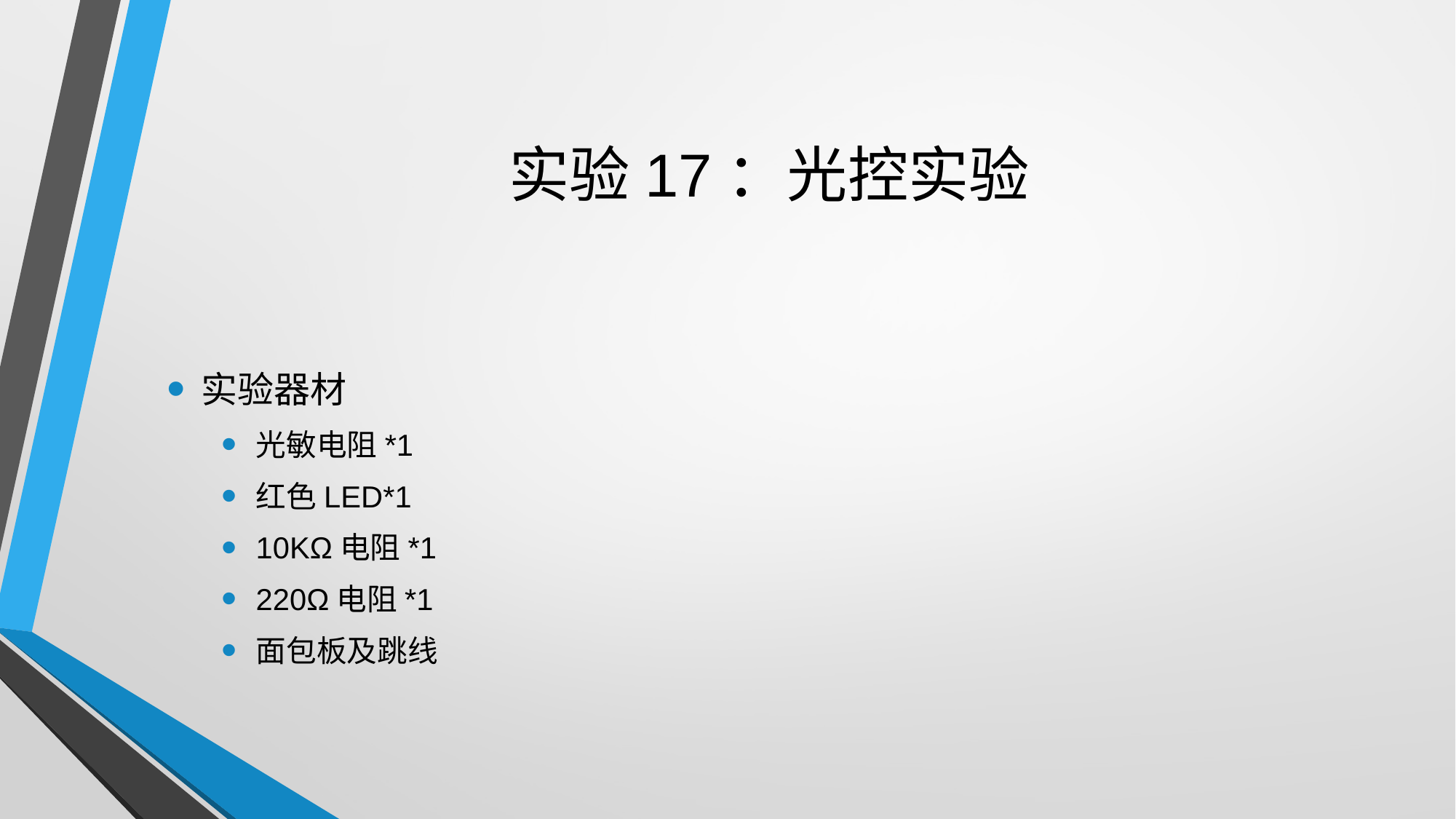

# 实验17：光控实验
实验器材
光敏电阻*1
红色LED*1
10KΩ电阻*1
220Ω电阻*1
面包板及跳线